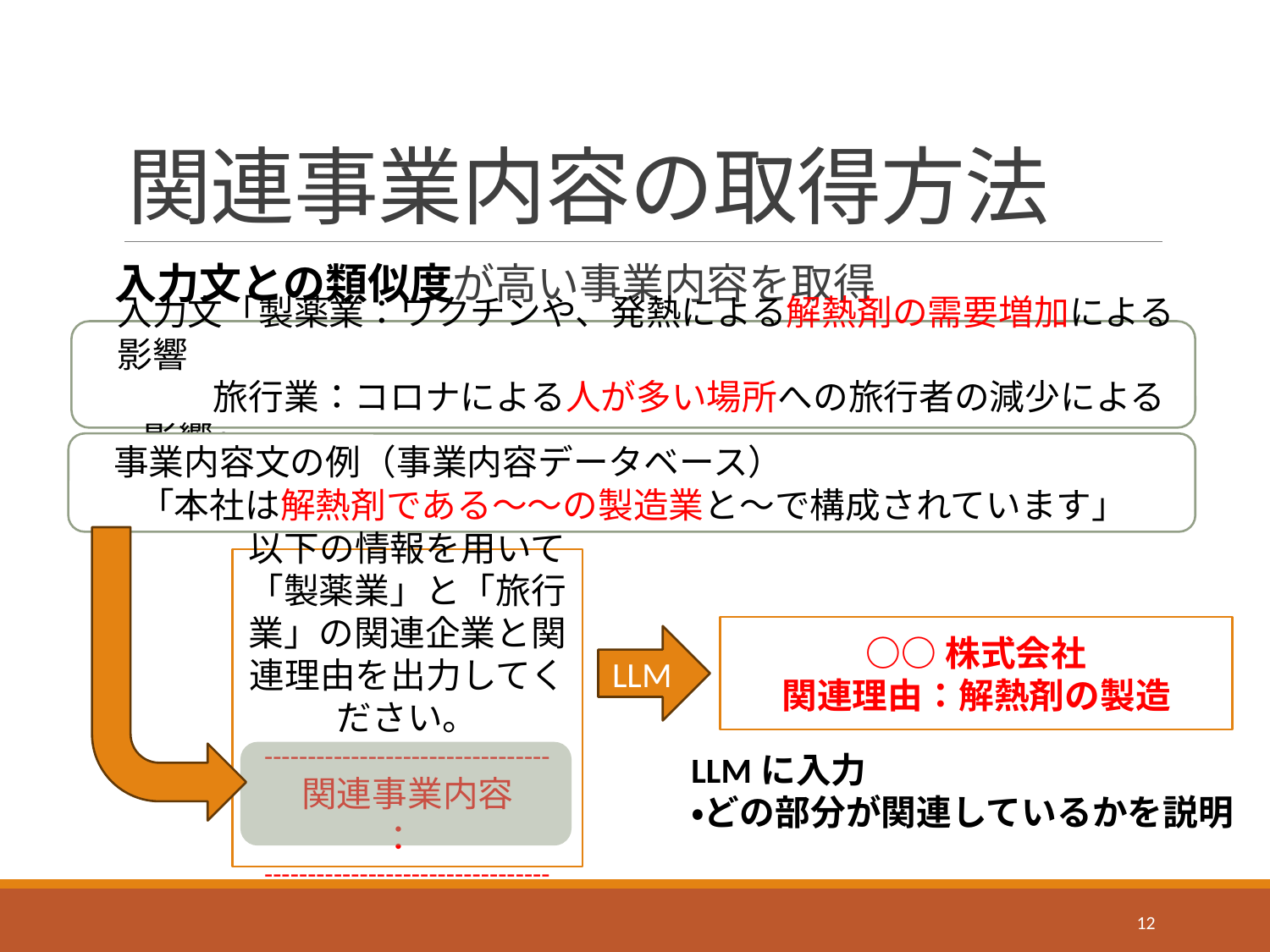

# 関連事業内容の取得方法
入力文との類似度が高い事業内容を取得

入力文「製薬業：ワクチンや、発熱による解熱剤の需要増加による影響
　　旅行業：コロナによる人が多い場所への旅行者の減少による影響」
事業内容文の例（事業内容データベース）
「本社は解熱剤である～～の製造業と～で構成されています」

以下の情報を用いて「製薬業」と「旅行業」の関連企業と関連理由を出力してください。
---------------------------------
関連事業内容
：
---------------------------------
○○株式会社
関連理由：解熱剤の製造
LLM

LLMに入力
・どの部分が関連しているかを説明
12